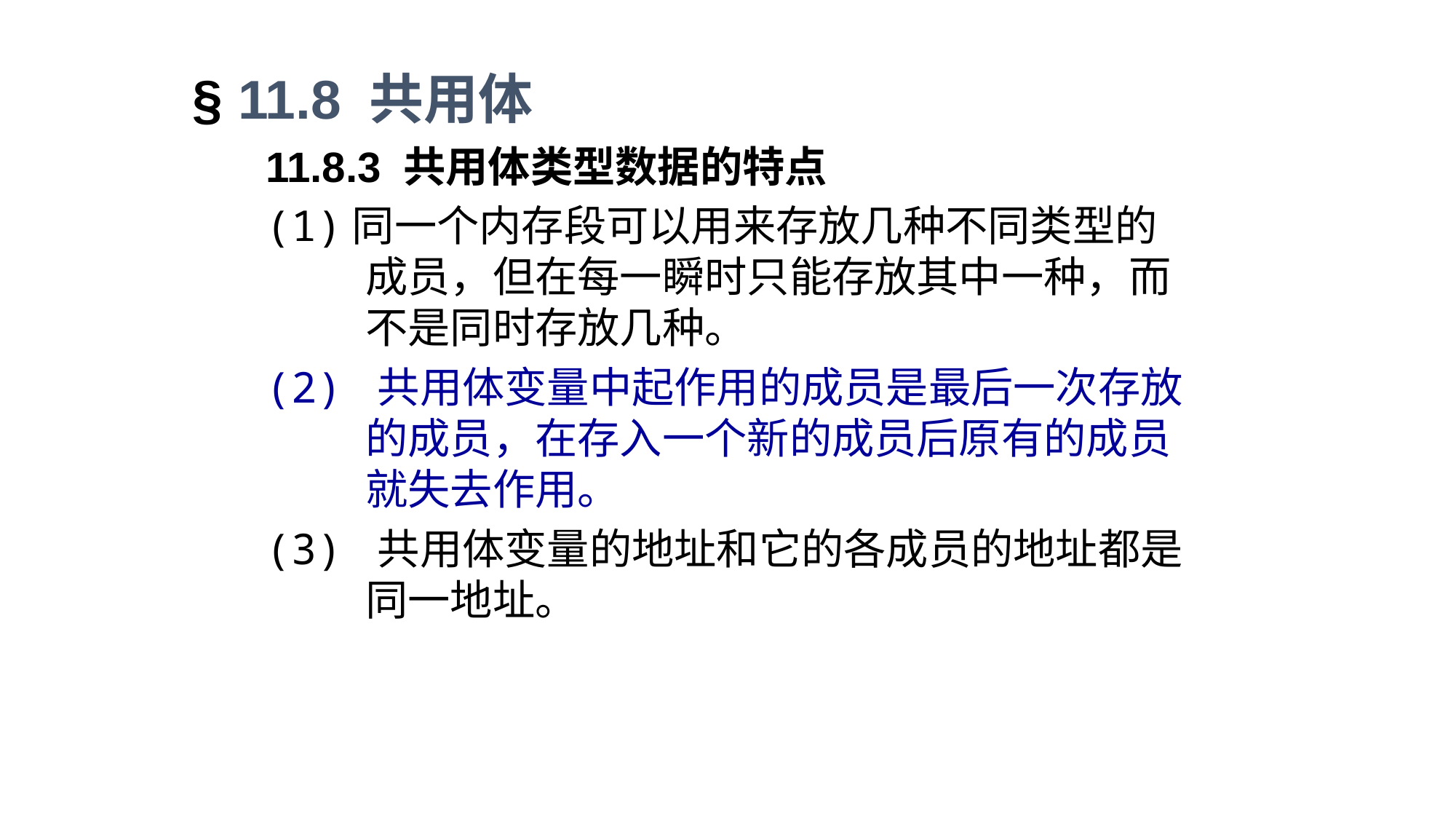

§ 11.8 共用体
11.8.3 共用体类型数据的特点
(1)同一个内存段可以用来存放几种不同类型的成员，但在每一瞬时只能存放其中一种，而不是同时存放几种。
(2) 共用体变量中起作用的成员是最后一次存放的成员，在存入一个新的成员后原有的成员就失去作用。
(3) 共用体变量的地址和它的各成员的地址都是同一地址。